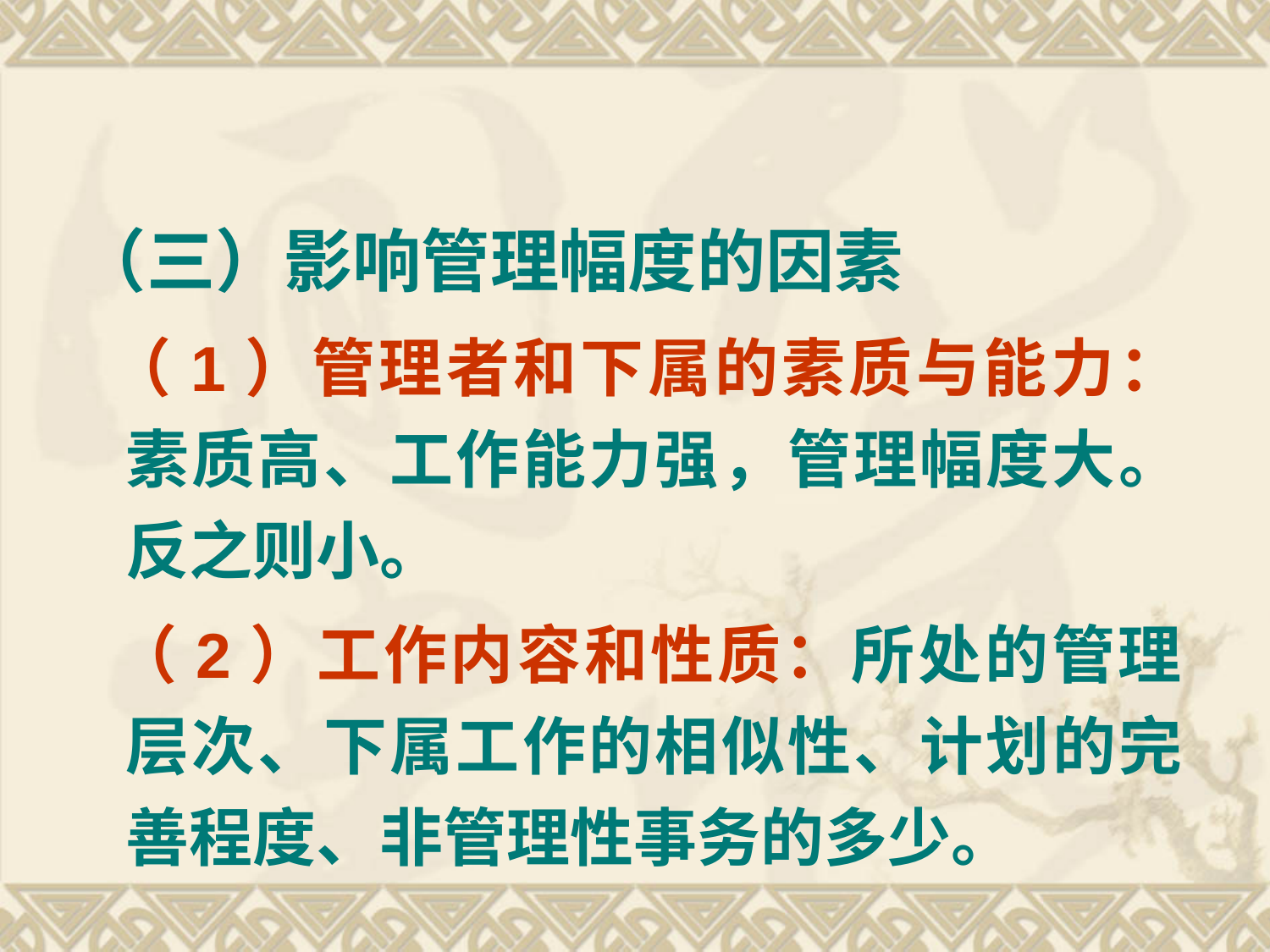

（三）影响管理幅度的因素
 （1）管理者和下属的素质与能力：素质高、工作能力强，管理幅度大。反之则小。
 （2）工作内容和性质：所处的管理层次、下属工作的相似性、计划的完善程度、非管理性事务的多少。